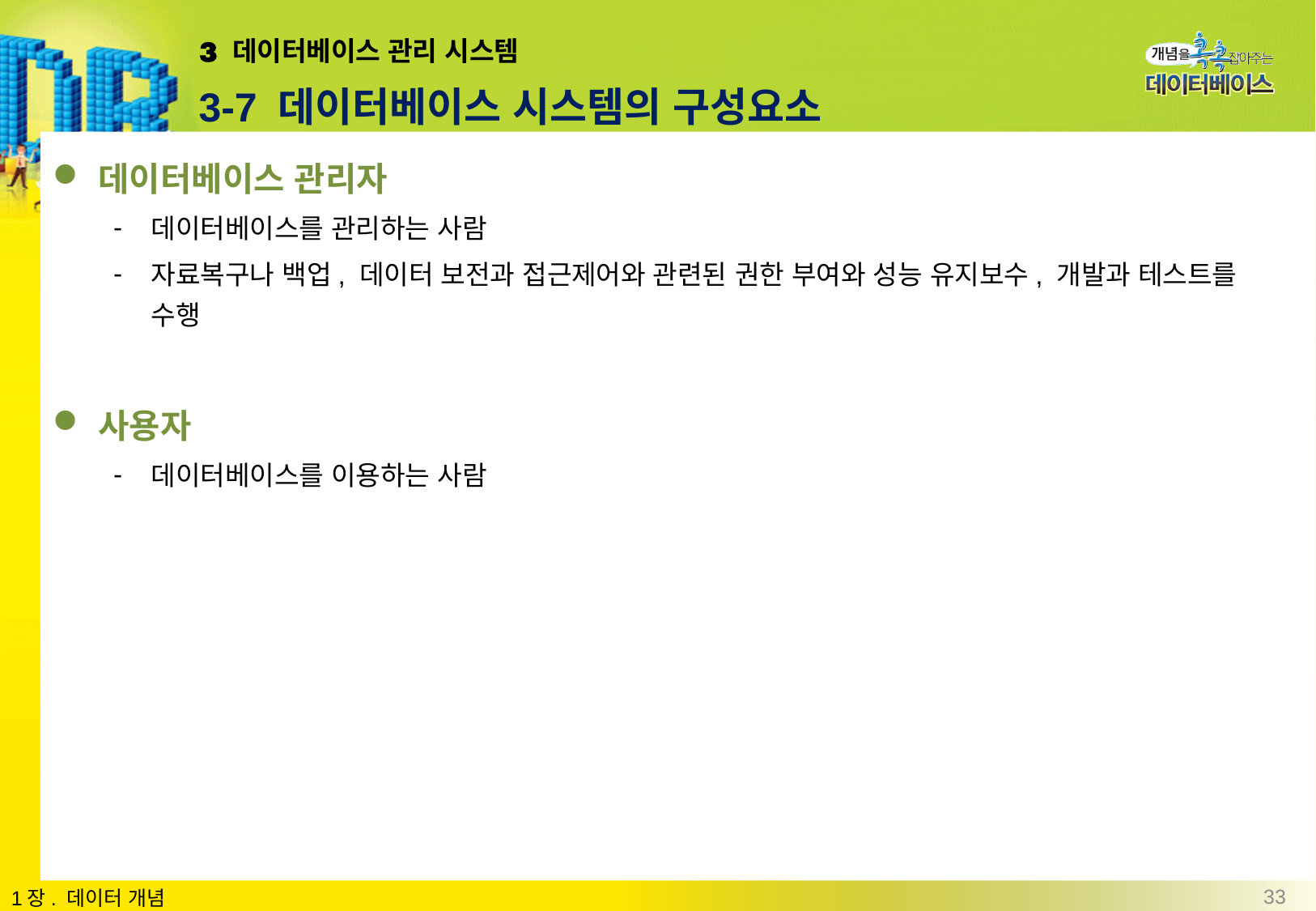

# 3 데이터베이스 관리 시스템
3-7 데이터베이스 시스템의 구성요소
데이터베이스 관리자
데이터베이스를 관리하는 사람
자료복구나 백업, 데이터 보전과 접근제어와 관련된 권한 부여와 성능 유지보수, 개발과 테스트를 수행

사용자
데이터베이스를 이용하는 사람
33